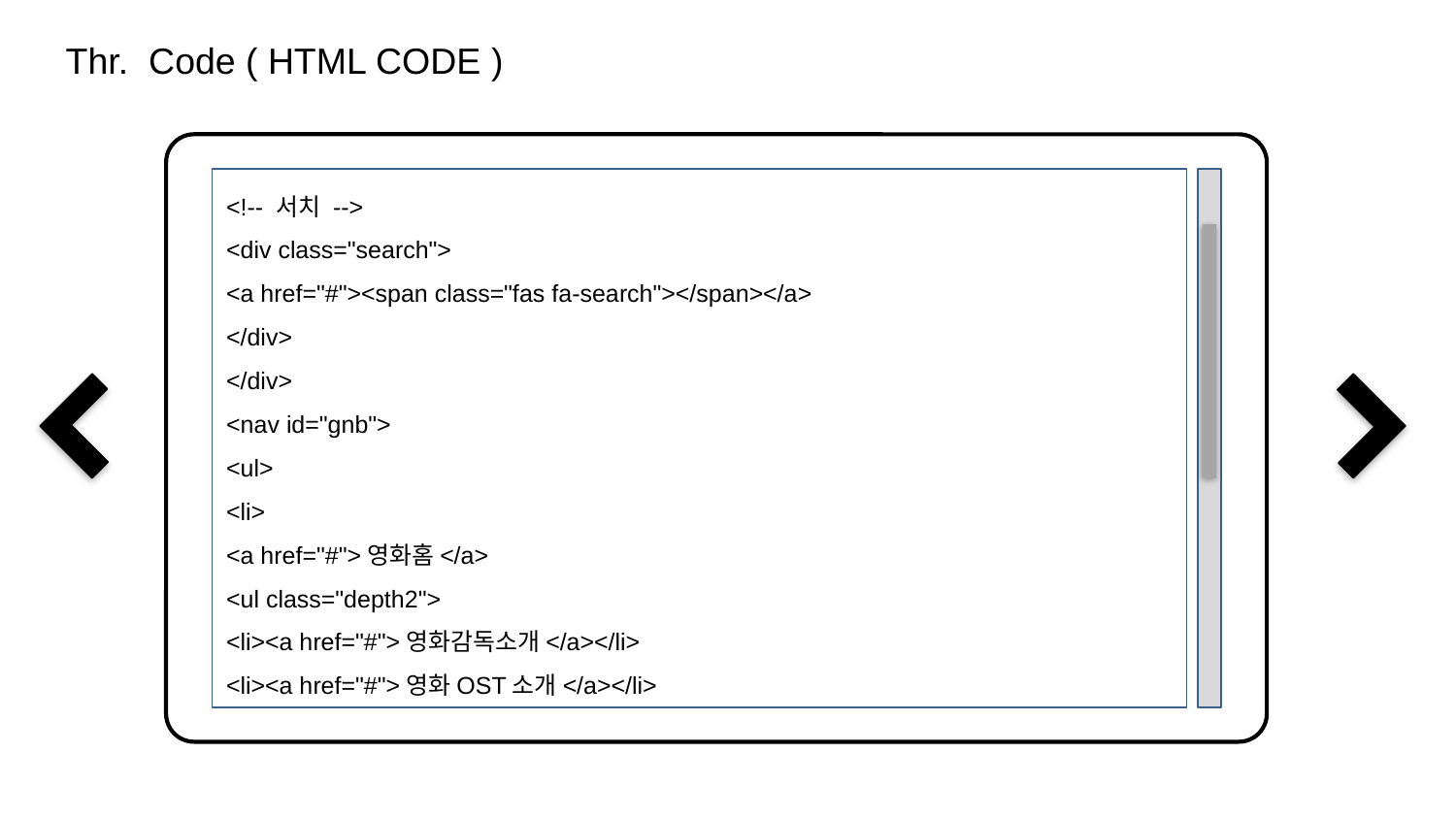

Thr.  Code ( HTML CODE )

<!-- 서치 -->
<div class="search">
<a href="#"><span class="fas fa-search"></span></a>
</div>
</div>
<nav id="gnb">
<ul>
<li>
<a href="#">영화홈</a>
<ul class="depth2">
<li><a href="#">영화감독소개</a></li>
<li><a href="#">영화OST소개</a></li>